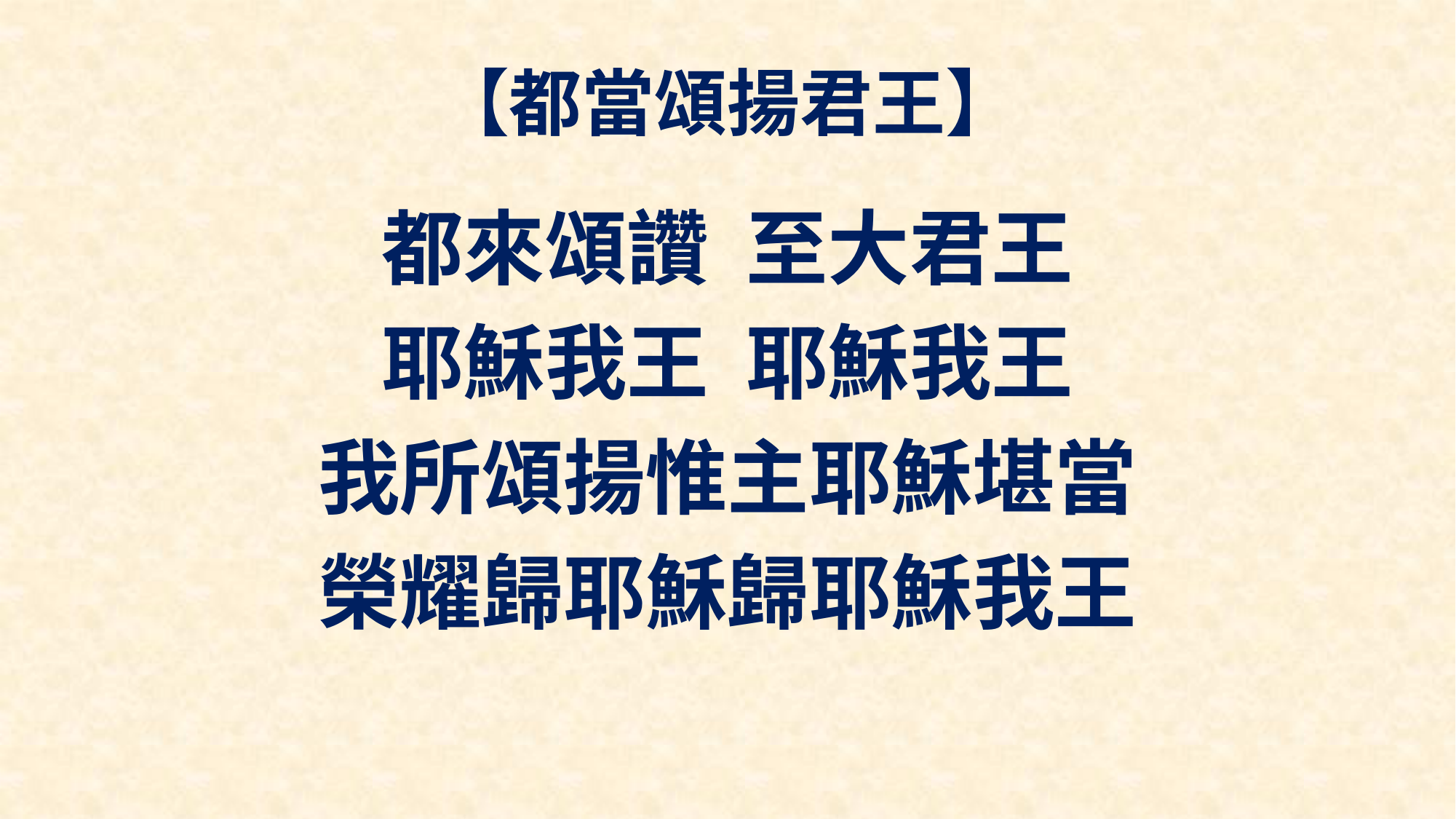

# 【都當頌揚君王】
都來頌讚  至大君王
耶穌我王  耶穌我王
我所頌揚惟主耶穌堪當
榮耀歸耶穌歸耶穌我王